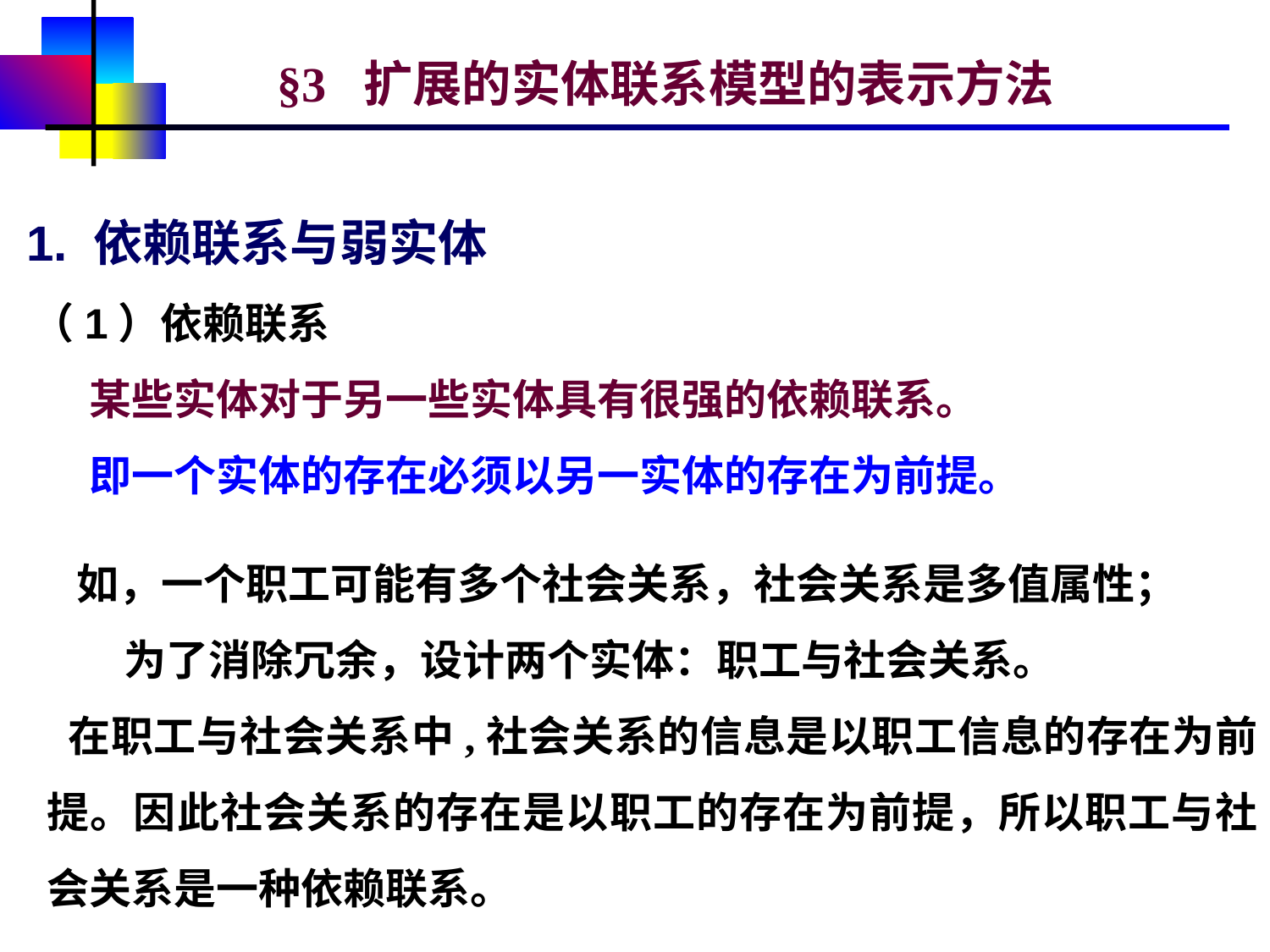

§3  扩展的实体联系模型的表示方法
 1. 依赖联系与弱实体
 （1）依赖联系
       某些实体对于另一些实体具有很强的依赖联系。
       即一个实体的存在必须以另一实体的存在为前提。
  如，一个职工可能有多个社会关系，社会关系是多值属性；
       为了消除冗余，设计两个实体：职工与社会关系。
 在职工与社会关系中,社会关系的信息是以职工信息的存在为前提。因此社会关系的存在是以职工的存在为前提，所以职工与社会关系是一种依赖联系。